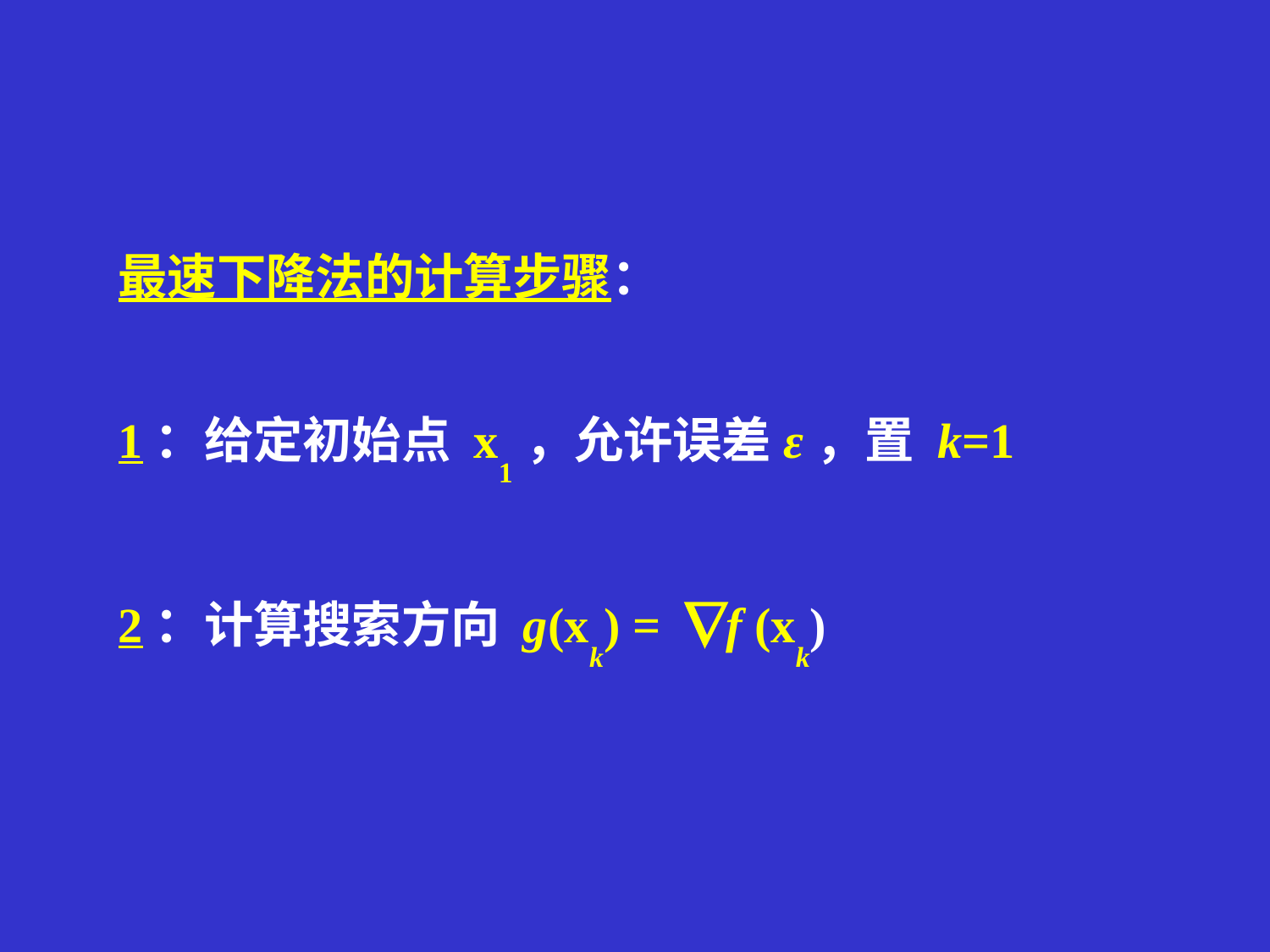

最速下降法的计算步骤：
1：给定初始点 x1，允许误差ε，置 k=1
2：计算搜索方向 g(xk) =  ∇f (xk)